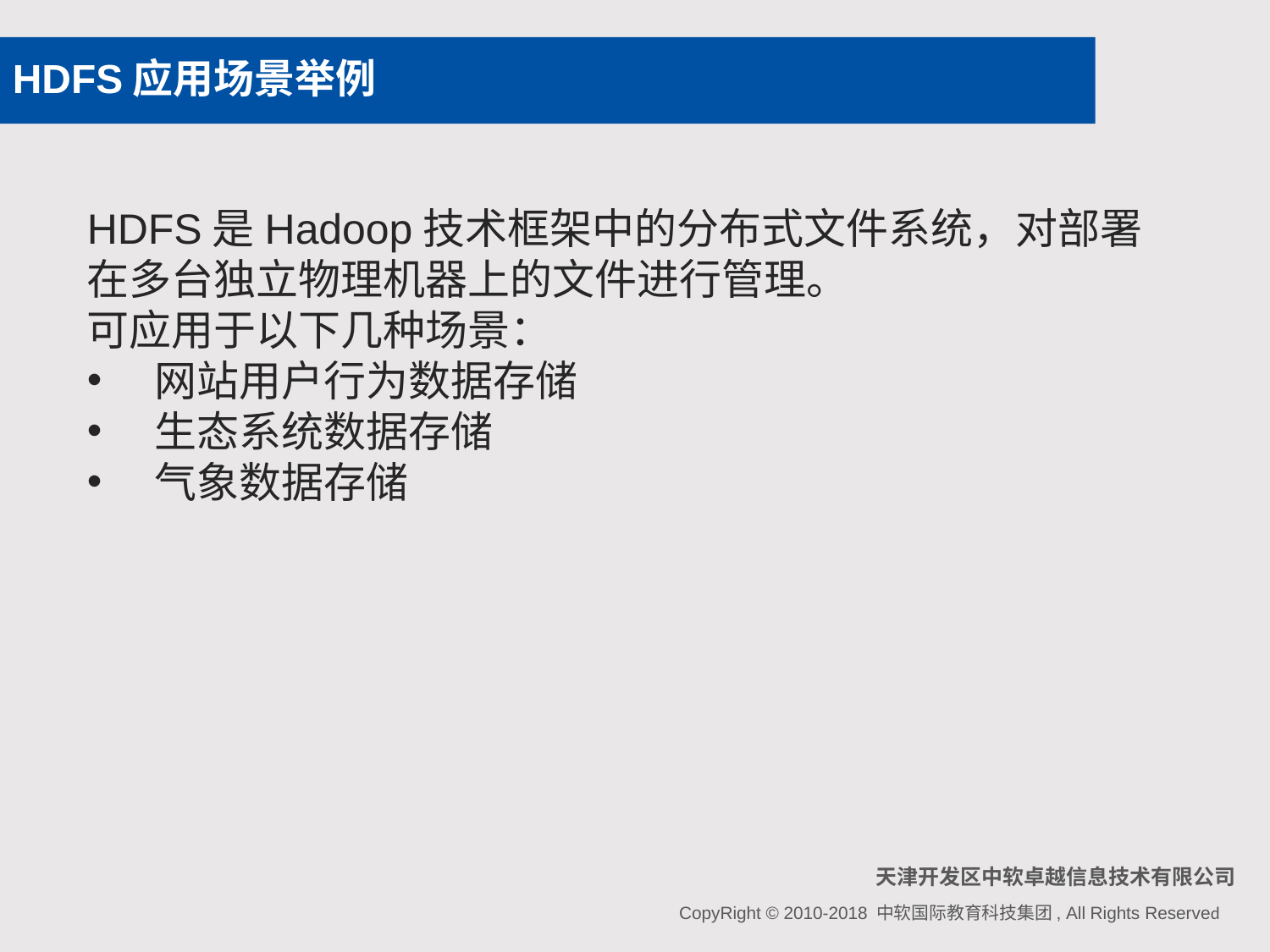

# HDFS应用场景举例
HDFS是Hadoop技术框架中的分布式文件系统，对部署在多台独立物理机器上的文件进行管理。
可应用于以下几种场景：
 网站用户行为数据存储
 生态系统数据存储
 气象数据存储